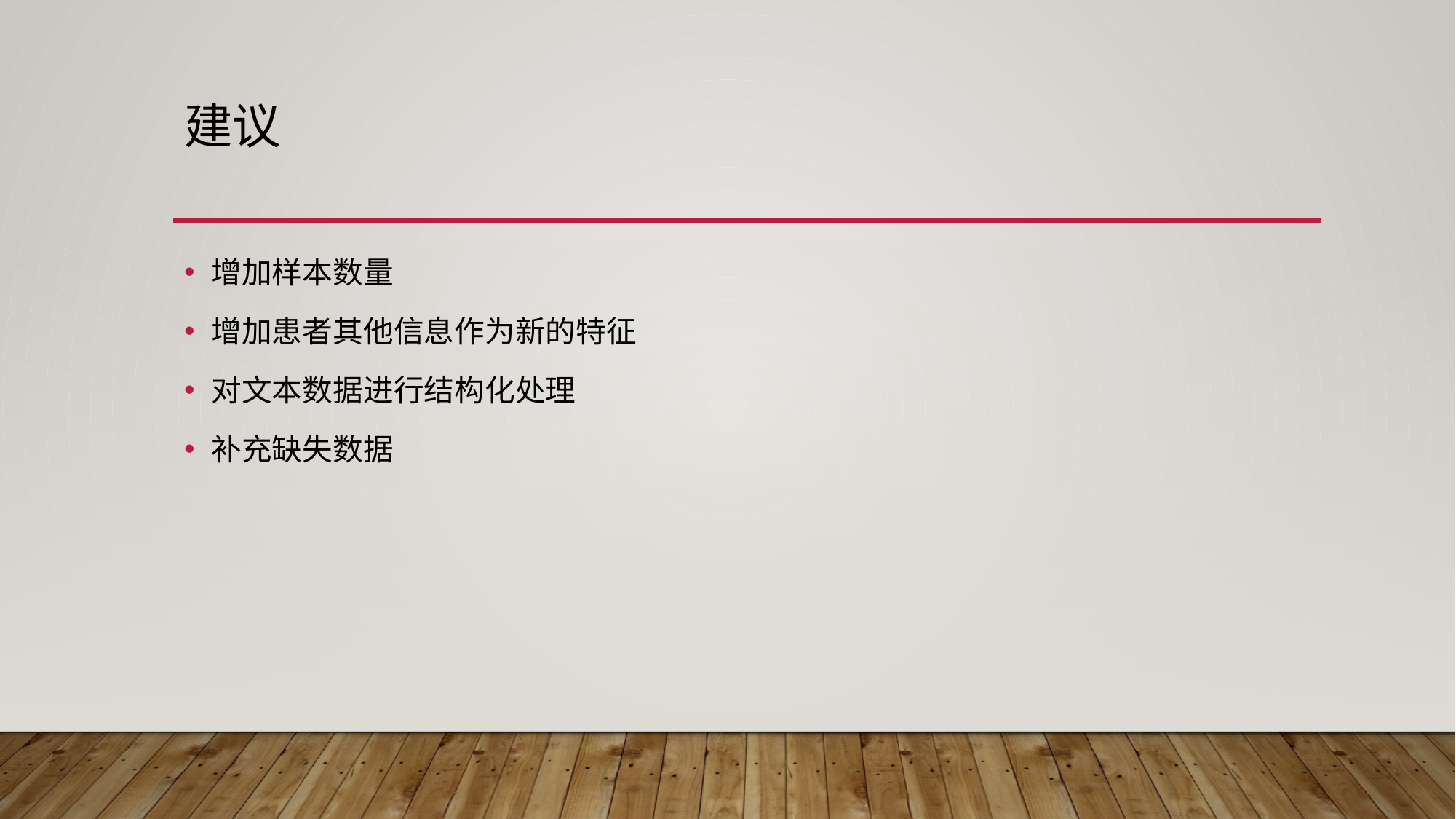

# 建议
增加样本数量
增加患者其他信息作为新的特征
对文本数据进行结构化处理
补充缺失数据